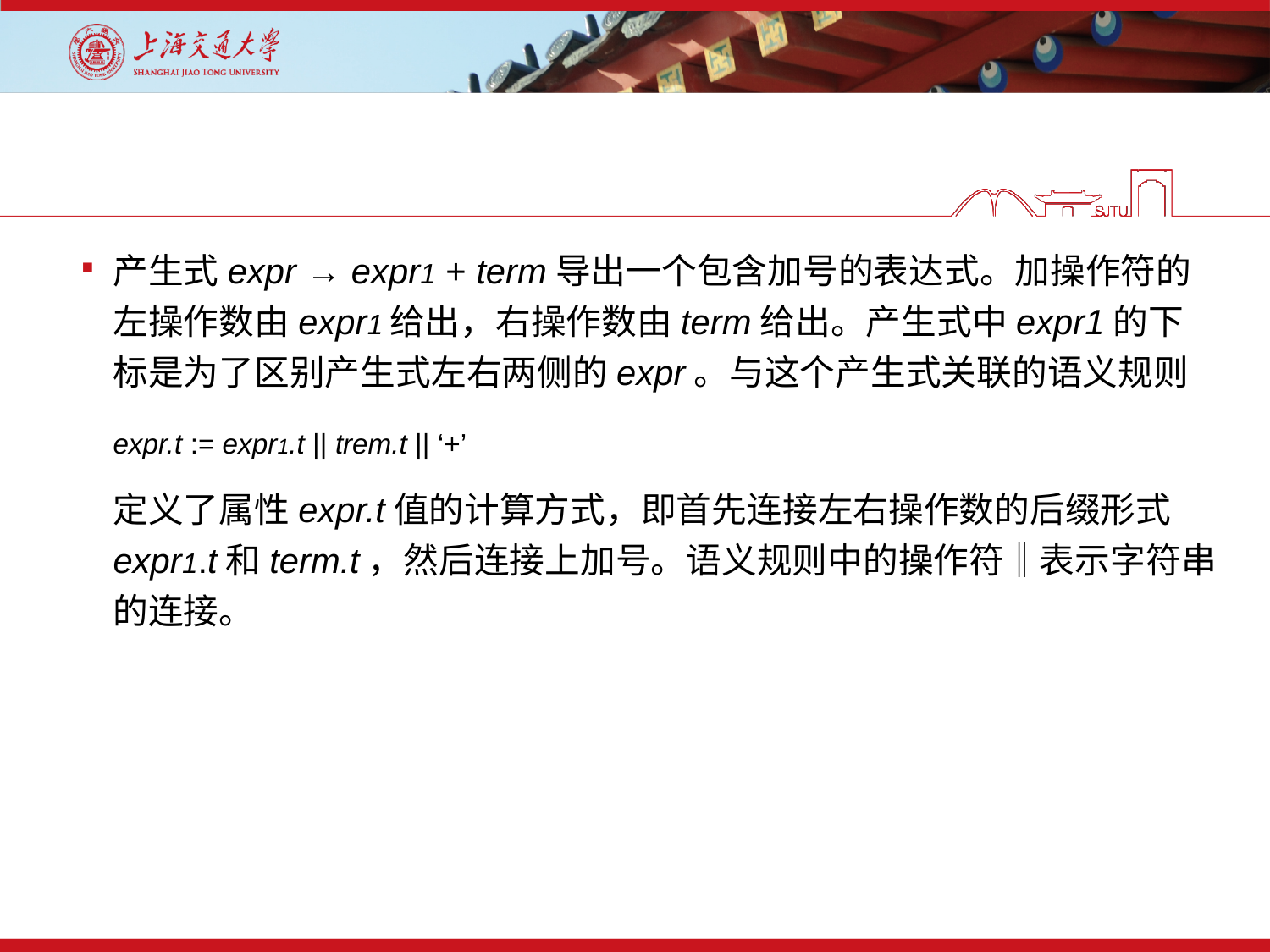

#
产生式expr → expr1 + term导出一个包含加号的表达式。加操作符的左操作数由expr1给出，右操作数由term给出。产生式中expr1的下标是为了区别产生式左右两侧的expr。与这个产生式关联的语义规则
	expr.t := expr1.t || trem.t || ‘+’
	定义了属性expr.t值的计算方式，即首先连接左右操作数的后缀形式expr1.t和term.t，然后连接上加号。语义规则中的操作符‖表示字符串的连接。